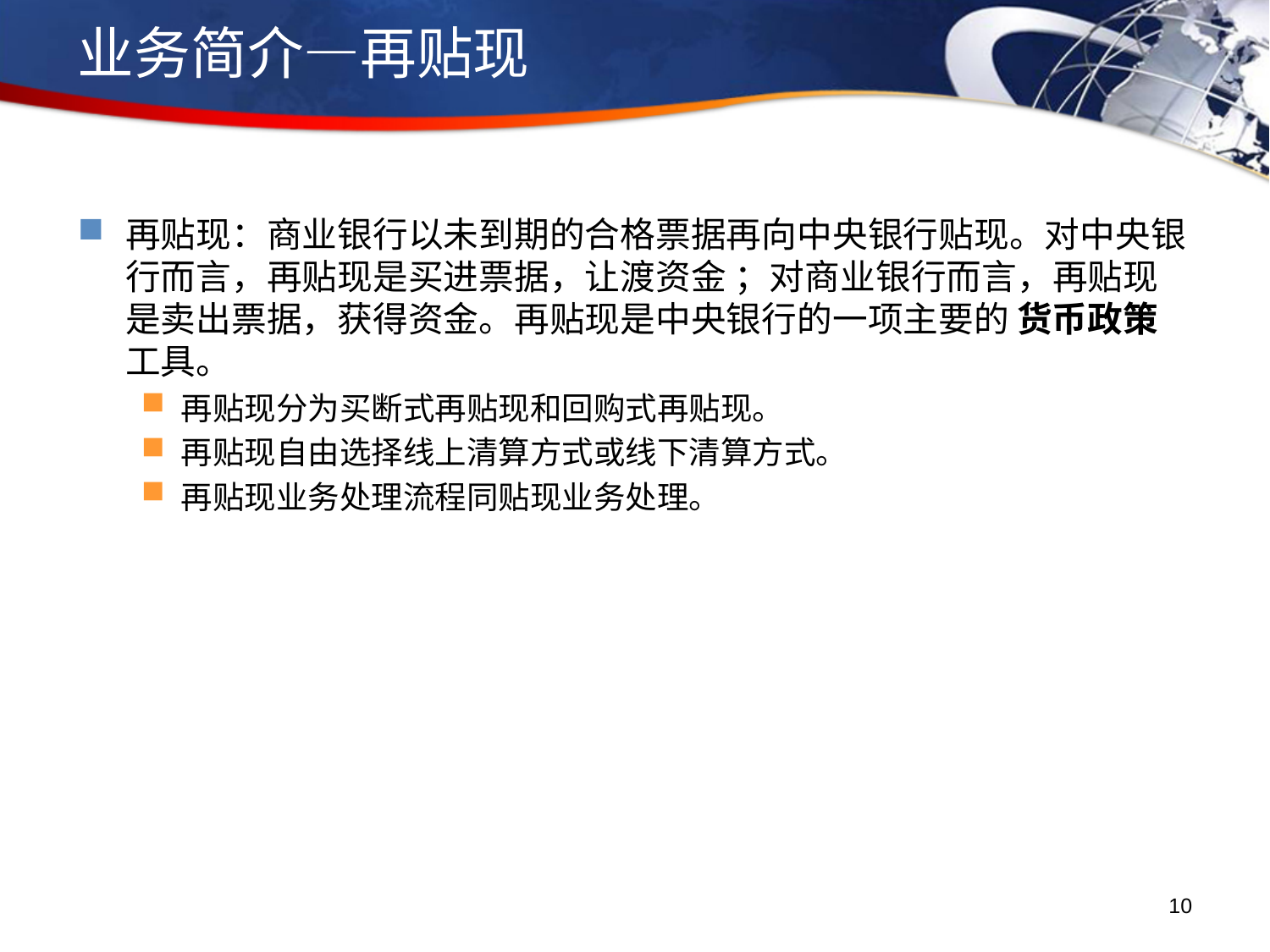

# 业务简介—再贴现
再贴现：商业银行以未到期的合格票据再向中央银行贴现。对中央银行而言，再贴现是买进票据，让渡资金 ；对商业银行而言，再贴现是卖出票据，获得资金。再贴现是中央银行的一项主要的 货币政策工具。
再贴现分为买断式再贴现和回购式再贴现。
再贴现自由选择线上清算方式或线下清算方式。
再贴现业务处理流程同贴现业务处理。
10